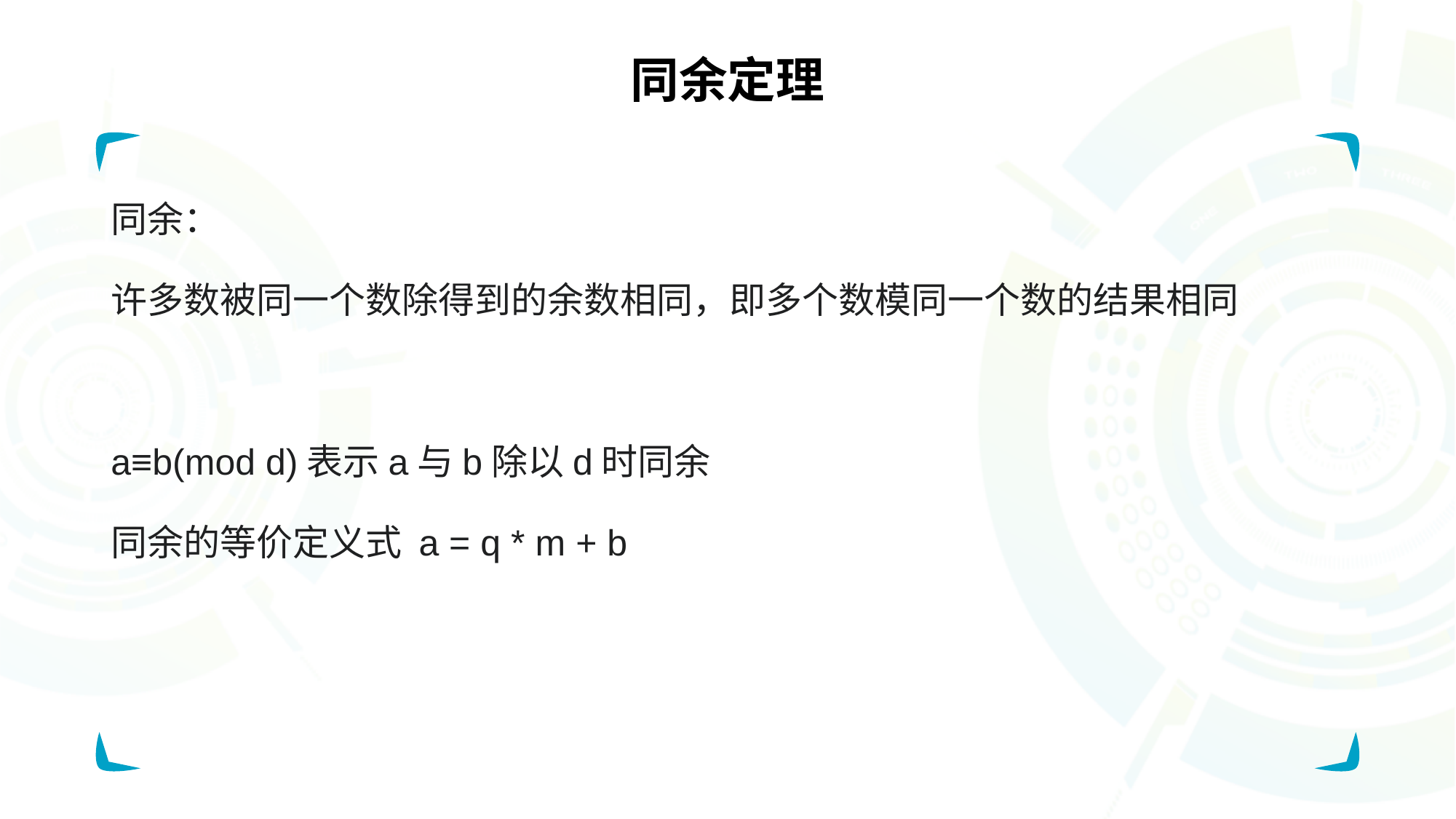

# 同余定理

同余：
许多数被同一个数除得到的余数相同，即多个数模同一个数的结果相同

a≡b(mod d)表示a与b除以d时同余
同余的等价定义式 a = q * m + b